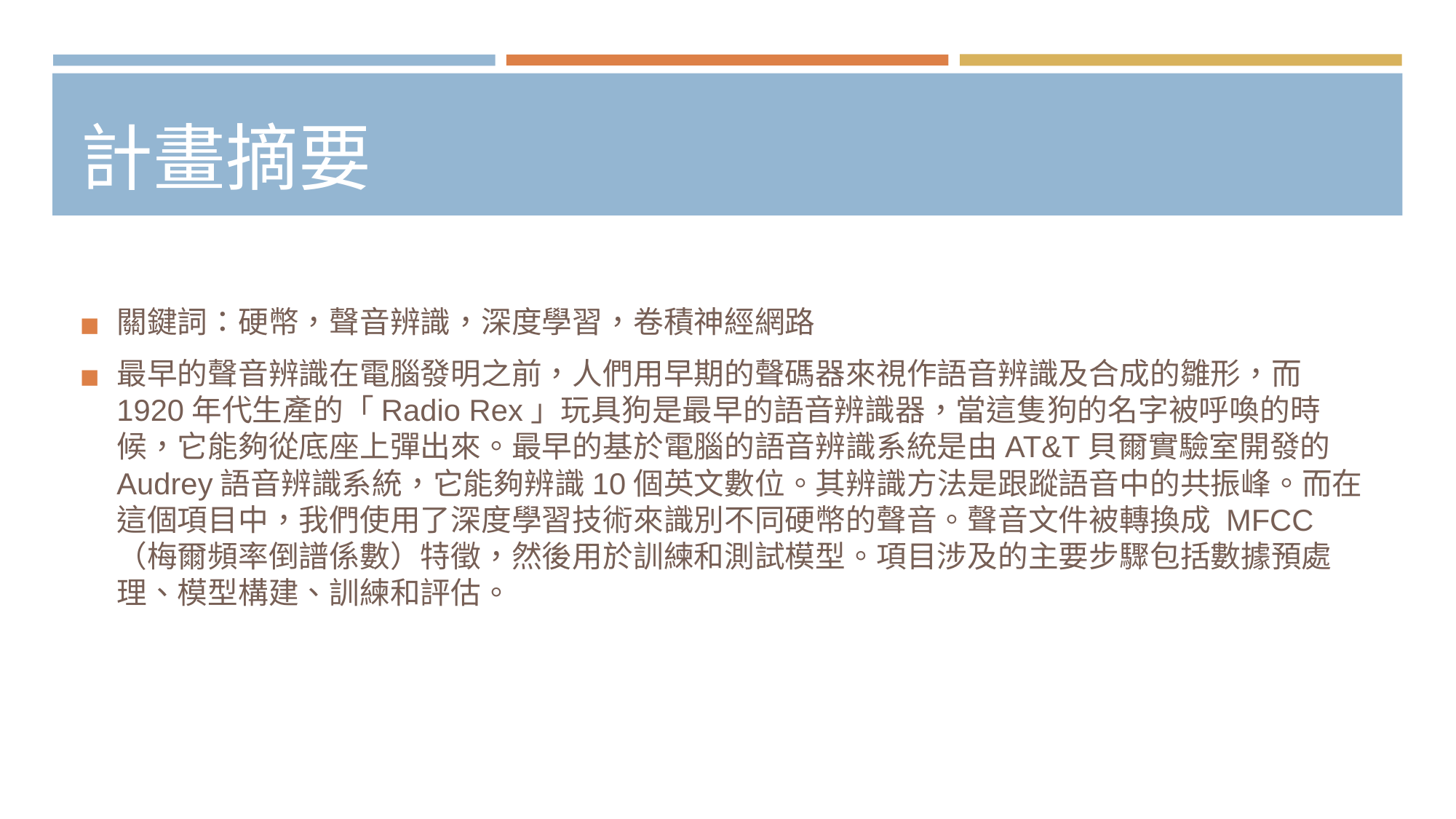

# 計畫摘要
關鍵詞：硬幣，聲音辨識，深度學習，卷積神經網路
最早的聲音辨識在電腦發明之前，人們用早期的聲碼器來視作語音辨識及合成的雛形，而1920年代生產的「Radio Rex」玩具狗是最早的語音辨識器，當這隻狗的名字被呼喚的時候，它能夠從底座上彈出來。最早的基於電腦的語音辨識系統是由AT&T貝爾實驗室開發的Audrey語音辨識系統，它能夠辨識10個英文數位。其辨識方法是跟蹤語音中的共振峰。而在這個項目中，我們使用了深度學習技術來識別不同硬幣的聲音。聲音文件被轉換成 MFCC（梅爾頻率倒譜係數）特徵，然後用於訓練和測試模型。項目涉及的主要步驟包括數據預處理、模型構建、訓練和評估。